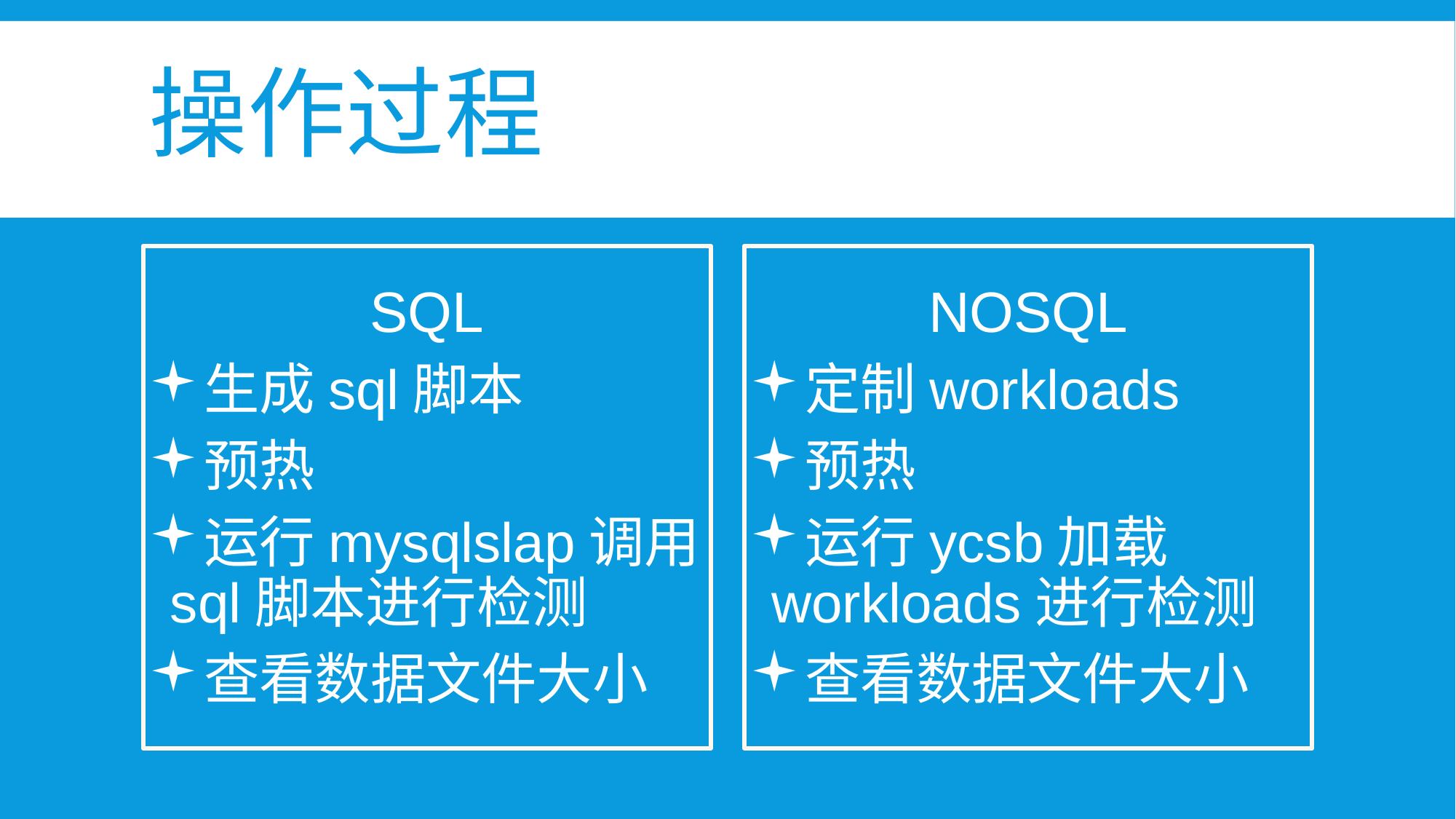

# 操作过程
SQL
生成sql脚本
预热
运行mysqlslap调用sql脚本进行检测
查看数据文件大小
NOSQL
定制workloads
预热
运行ycsb加载workloads进行检测
查看数据文件大小